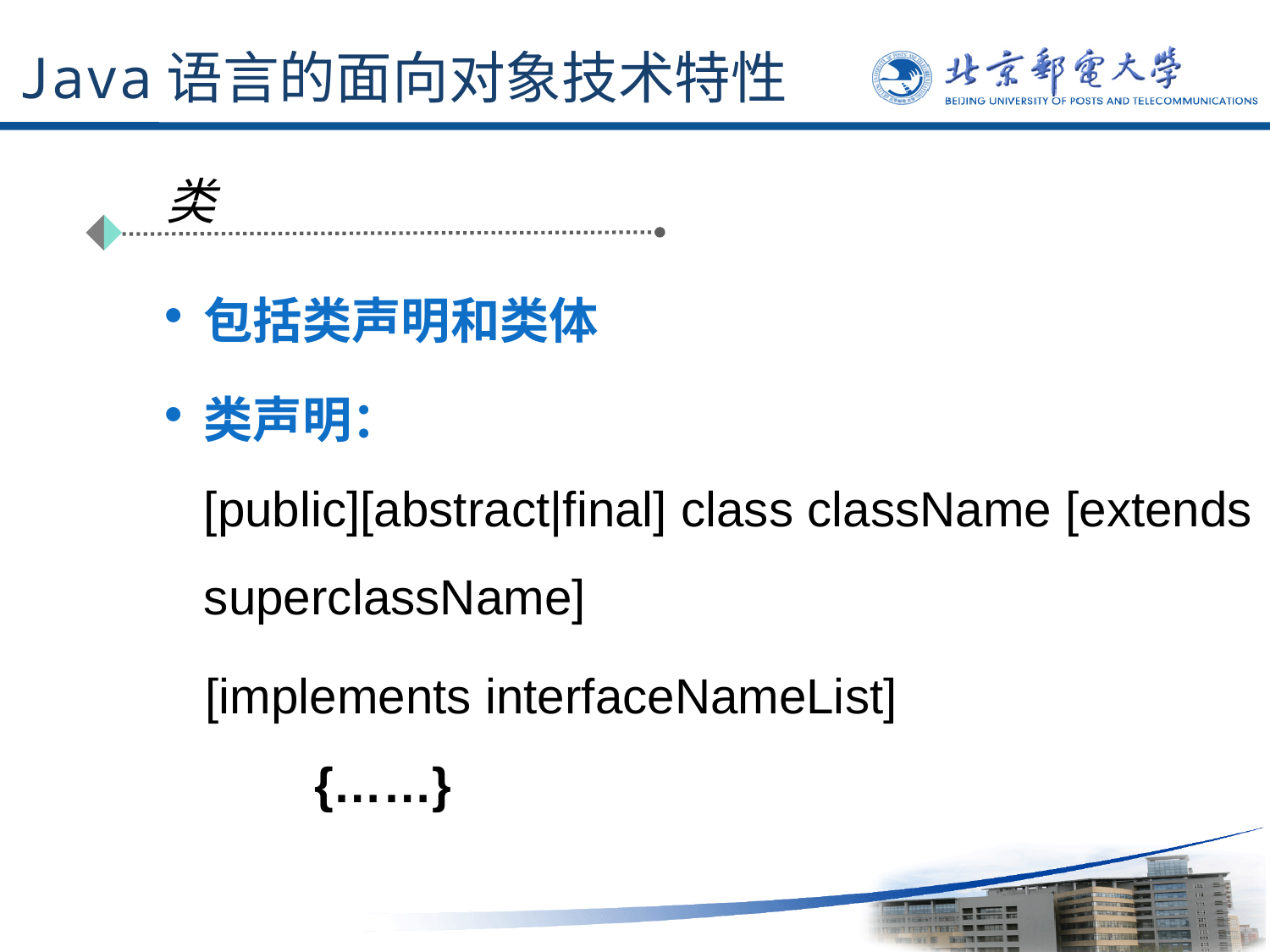

# Java语言的面向对象技术特性

类

包括类声明和类体
类声明：
[public][abstract|final] class className [extends superclassName]
   [implements interfaceNameList]
　　{……}